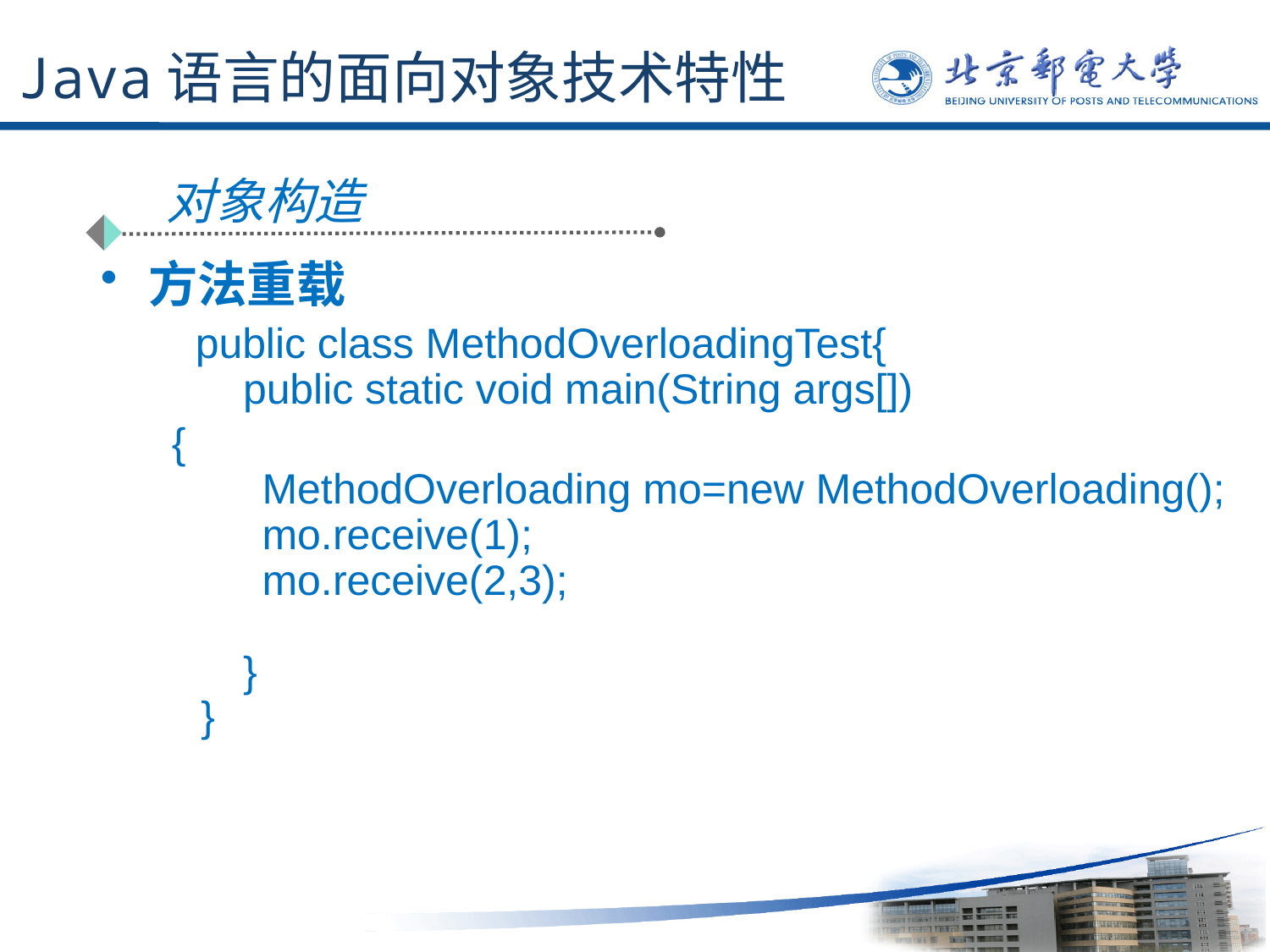

# Java语言的面向对象技术特性

对象构造

方法重载
　　public class MethodOverloadingTest{
　　public static void main(String args[])
      {
　　  MethodOverloading mo=new MethodOverloading();
　　  mo.receive(1);
　　  mo.receive(2,3);
　　}　
　}